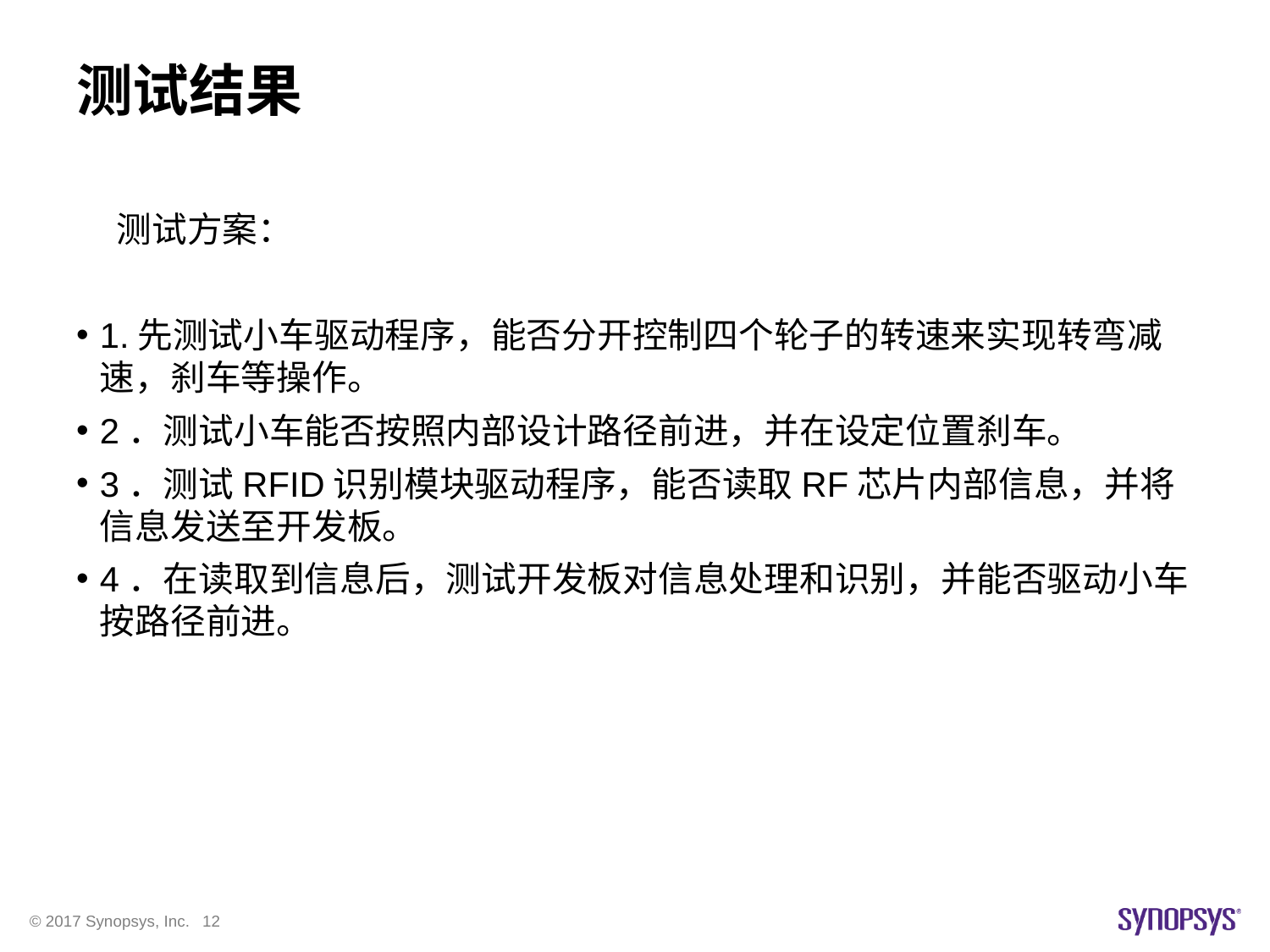

# 测试结果
测试方案：

1.先测试小车驱动程序，能否分开控制四个轮子的转速来实现转弯减速，刹车等操作。
2．测试小车能否按照内部设计路径前进，并在设定位置刹车。
3．测试RFID识别模块驱动程序，能否读取RF芯片内部信息，并将信息发送至开发板。
4．在读取到信息后，测试开发板对信息处理和识别，并能否驱动小车按路径前进。